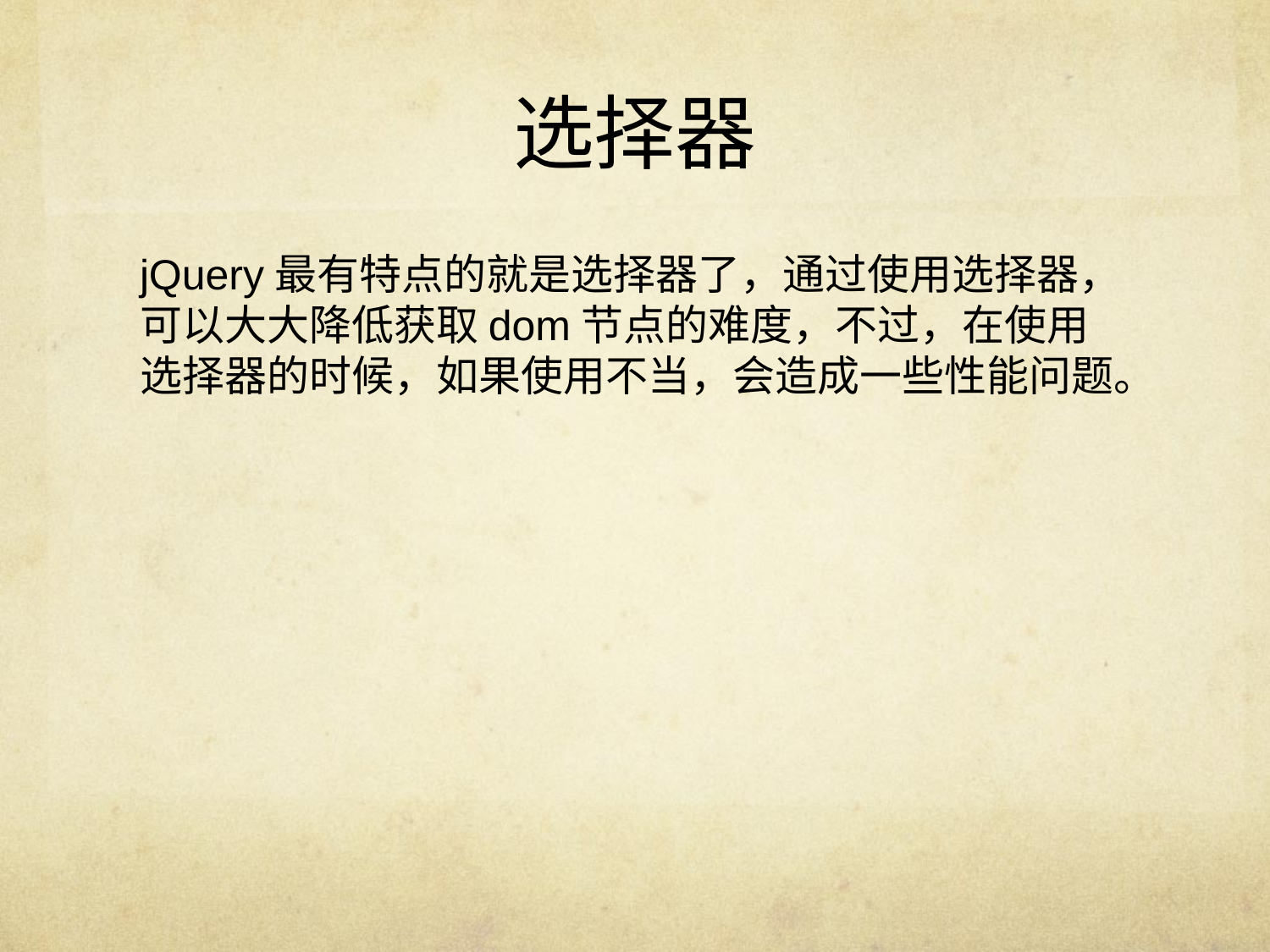

# 选择器
jQuery最有特点的就是选择器了，通过使用选择器，可以大大降低获取dom节点的难度，不过，在使用选择器的时候，如果使用不当，会造成一些性能问题。